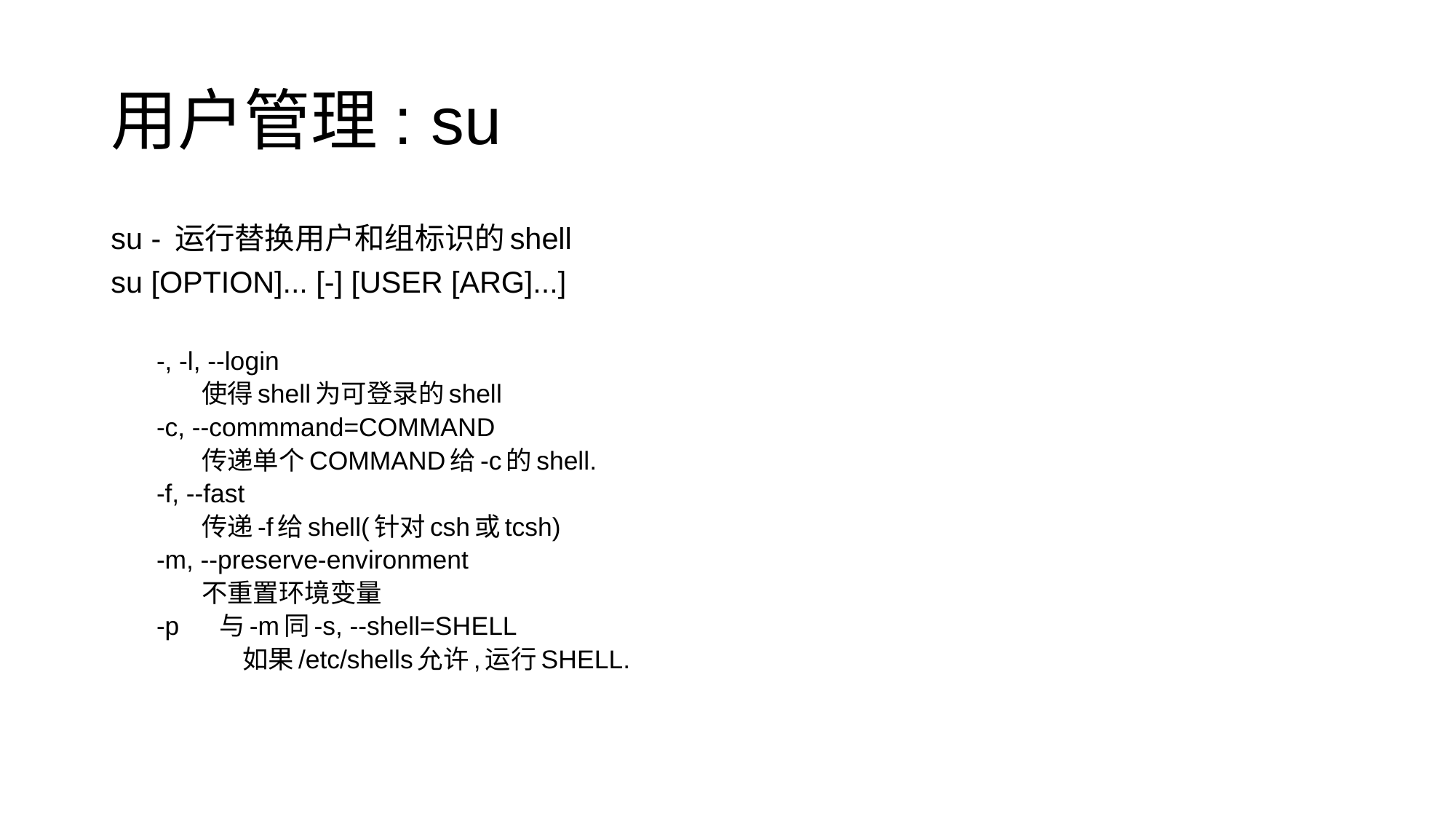

# 用户管理: su
su - 运行替换用户和组标识的shell
su [OPTION]... [-] [USER [ARG]...]

-, -l, --login
       使得shell为可登录的shell
-c, --commmand=COMMAND
       传递单个COMMAND给-c的shell.
-f, --fast
       传递-f给shell(针对csh或tcsh)
-m, --preserve-environment
       不重置环境变量
-p     与-m同-s, --shell=SHELL
              如果/etc/shells允许,运行SHELL.